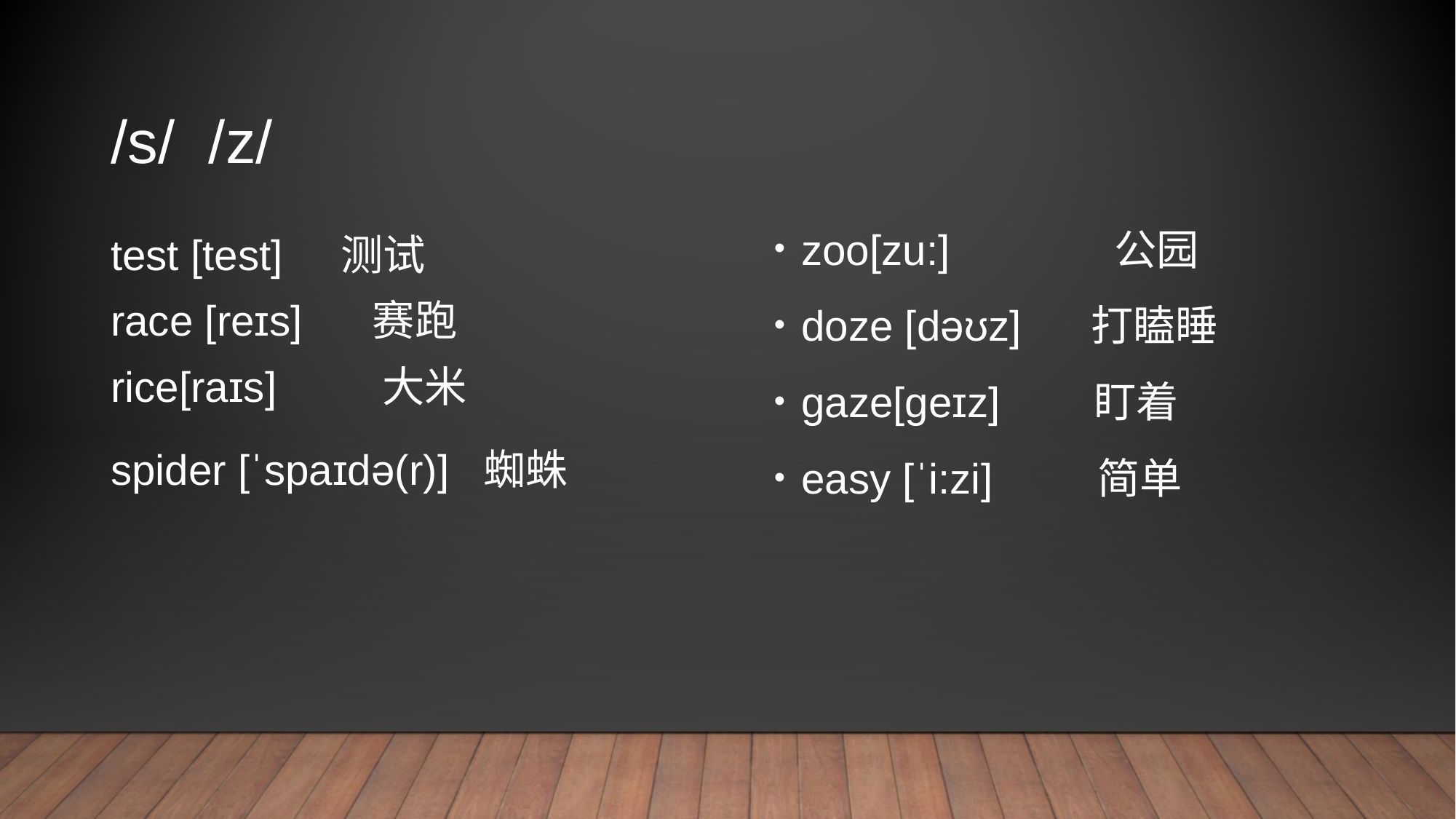

# /s/  /z/
test [test]    测试
race [reɪs]     赛跑
rice[raɪs]        大米
spider [ˈspaɪdə(r)]  蜘蛛

zoo[zu:]             公园
doze [dəʊz]     打瞌睡
gaze[geɪz]       盯着
easy [ˈi:zi]        简单